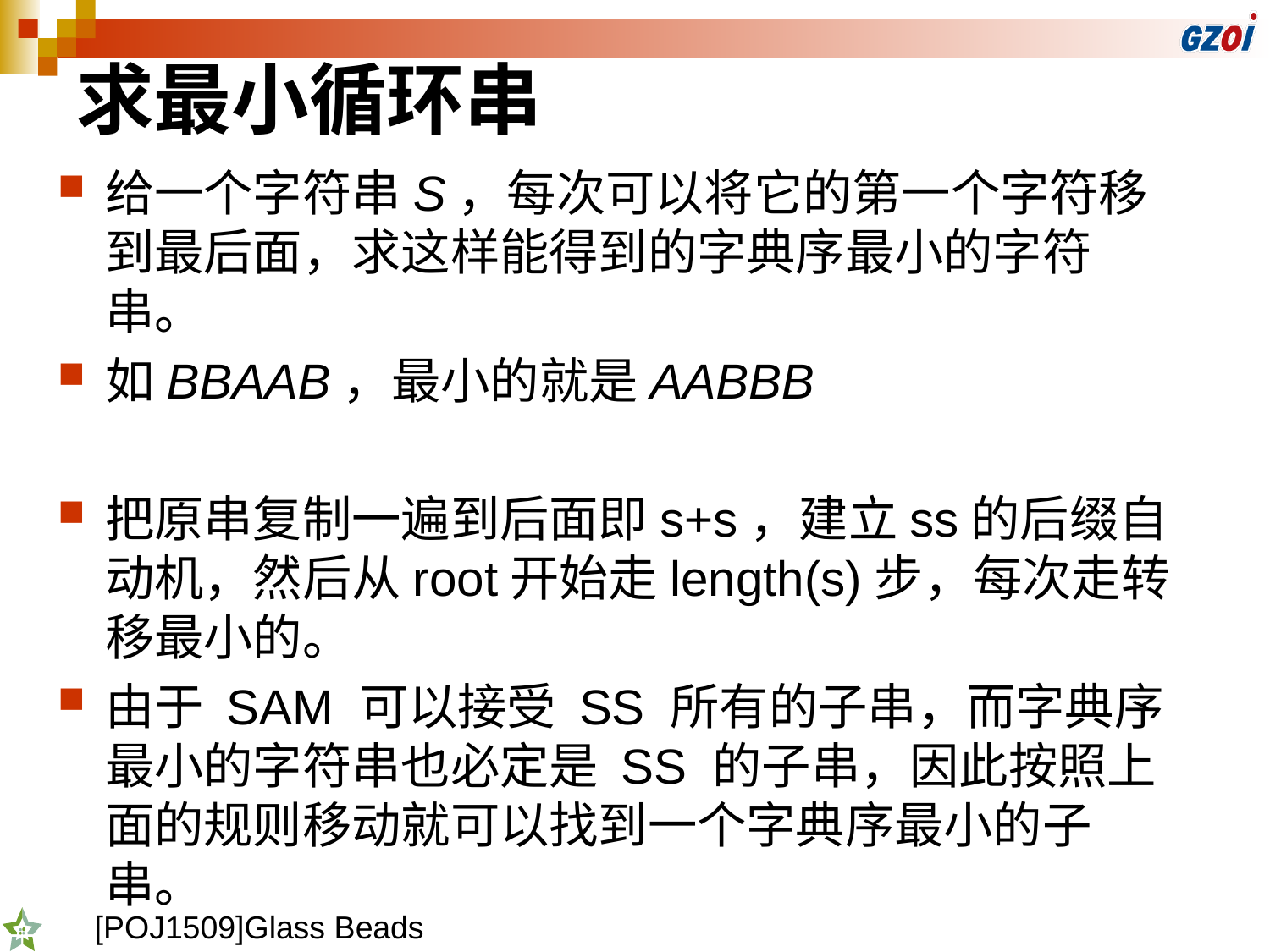

# 求最小循环串
给一个字符串S，每次可以将它的第一个字符移到最后面，求这样能得到的字典序最小的字符串。
如BBAAB，最小的就是AABBB

把原串复制一遍到后面即s+s，建立ss的后缀自动机，然后从root开始走length(s)步，每次走转移最小的。
由于 SAM 可以接受 SS 所有的子串，而字典序最小的字符串也必定是 SS 的子串，因此按照上面的规则移动就可以找到一个字典序最小的子串。
[POJ1509]Glass Beads